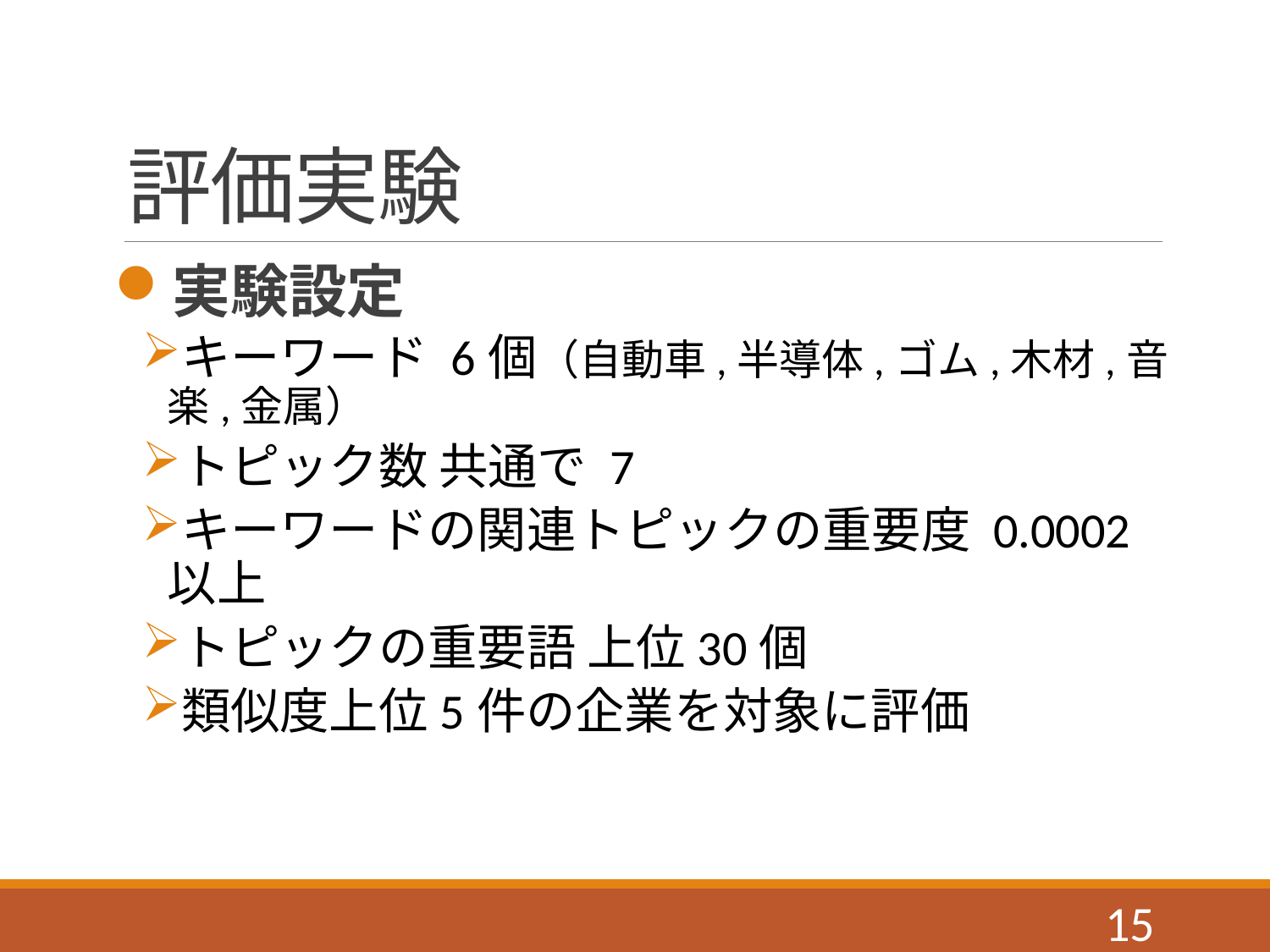

# 評価実験
実験設定
キーワード 6個（自動車,半導体,ゴム,木材,音楽,金属）
トピック数 共通で 7
キーワードの関連トピックの重要度 0.0002以上
トピックの重要語 上位30個
類似度上位5件の企業を対象に評価

15